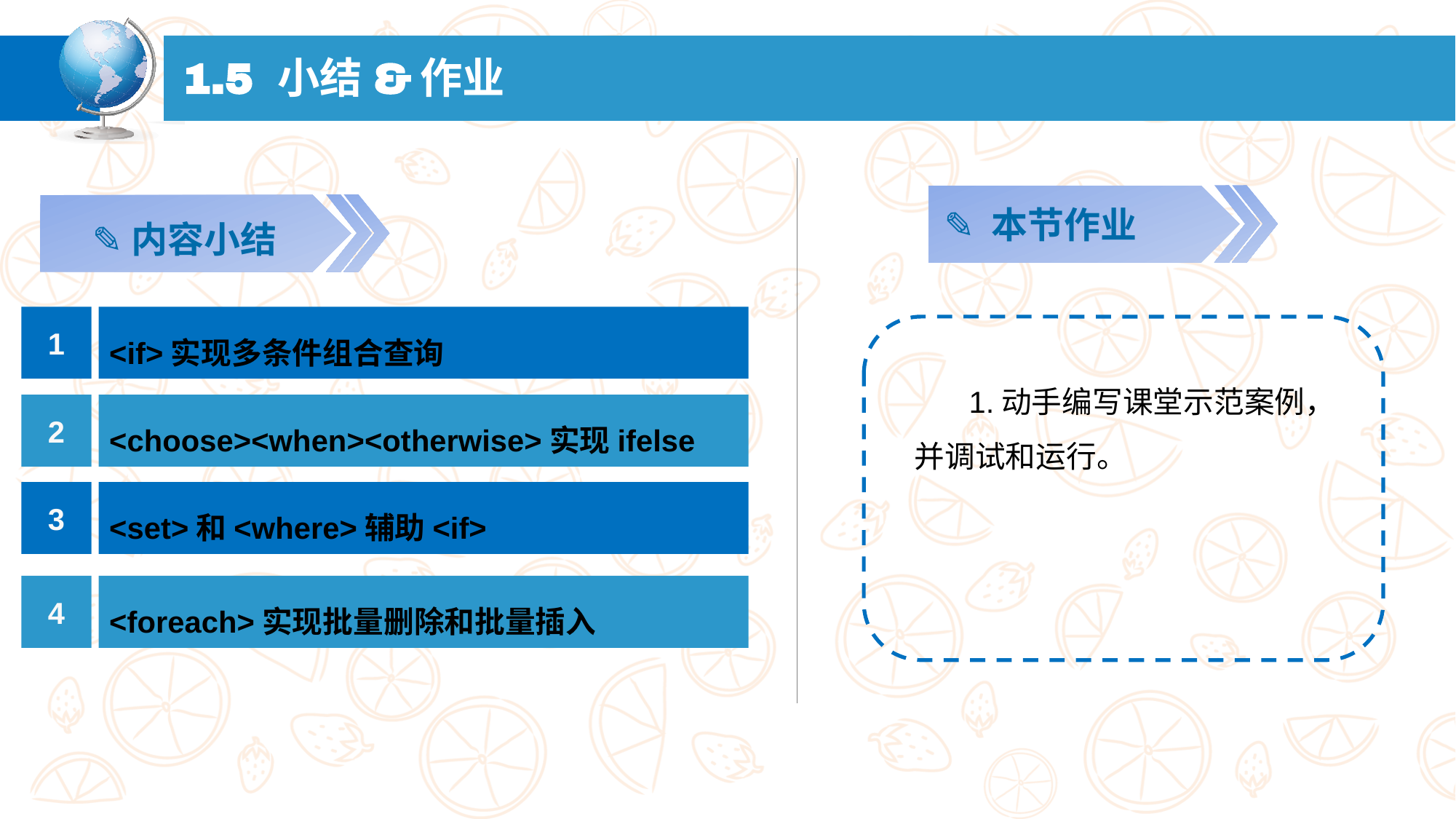

# 1.5 小结&作业

✎ 本节作业

✎内容小结
1
<if>实现多条件组合查询

1.动手编写课堂示范案例，并调试和运行。
2
<choose><when><otherwise>实现ifelse
3
<set>和<where>辅助<if>
4
<foreach>实现批量删除和批量插入